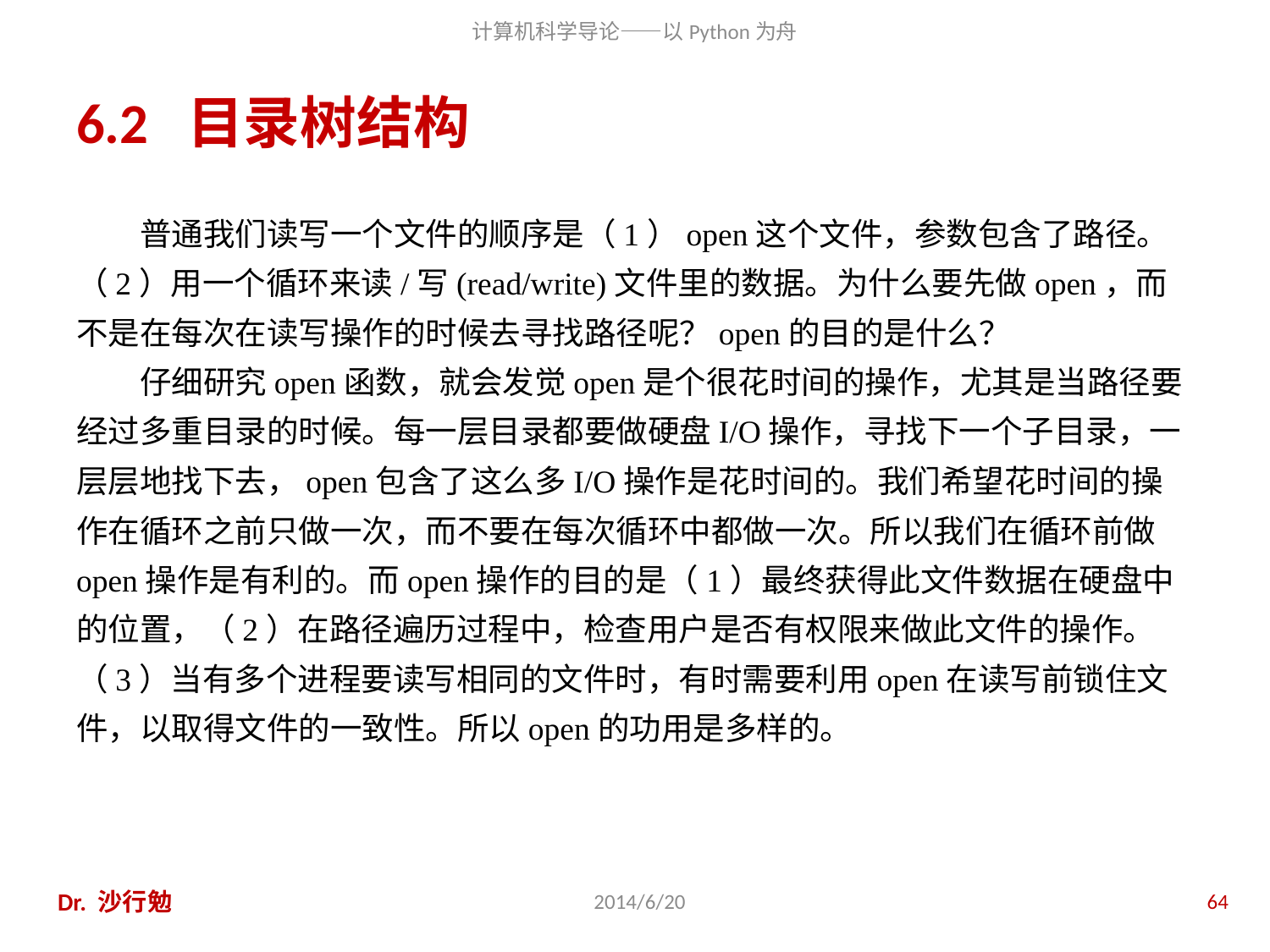

# 6.2  目录树结构
普通我们读写一个文件的顺序是（1）open这个文件，参数包含了路径。（2）用一个循环来读/写(read/write)文件里的数据。为什么要先做open，而不是在每次在读写操作的时候去寻找路径呢？open的目的是什么？
仔细研究open函数，就会发觉open是个很花时间的操作，尤其是当路径要经过多重目录的时候。每一层目录都要做硬盘I/O操作，寻找下一个子目录，一层层地找下去，open包含了这么多I/O操作是花时间的。我们希望花时间的操作在循环之前只做一次，而不要在每次循环中都做一次。所以我们在循环前做open操作是有利的。而open操作的目的是（1）最终获得此文件数据在硬盘中的位置，（2）在路径遍历过程中，检查用户是否有权限来做此文件的操作。（3）当有多个进程要读写相同的文件时，有时需要利用open在读写前锁住文件，以取得文件的一致性。所以open的功用是多样的。
Dr. 沙行勉
2014/6/20
64